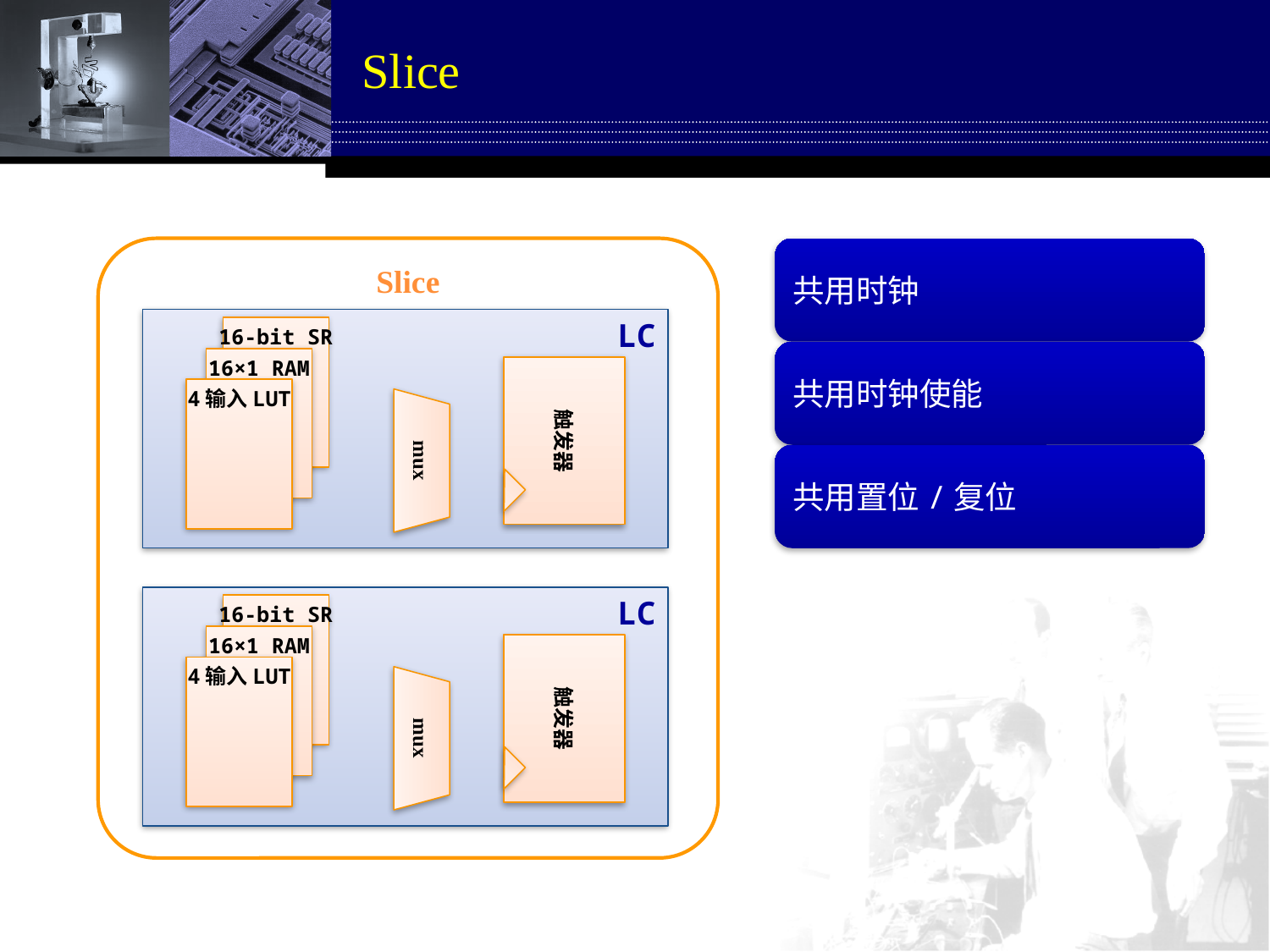

# Slice
共用时钟
共用时钟使能
共用置位/复位
Slice
LC
16-bit SR
16×1 RAM
触发器
4输入LUT
mux

LC
16-bit SR
16×1 RAM
触发器
4输入LUT
mux